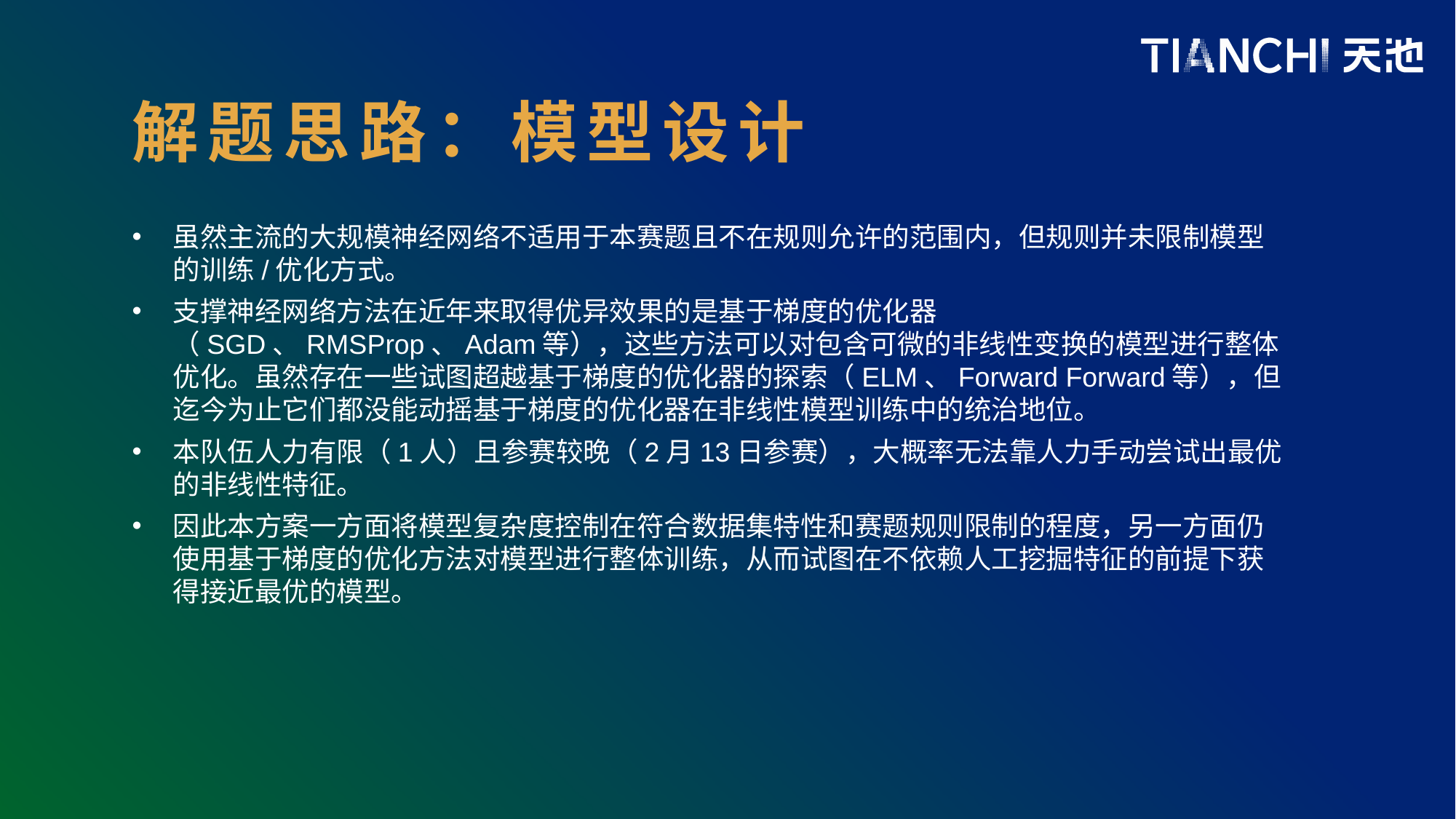

解题思路：模型设计
虽然主流的大规模神经网络不适用于本赛题且不在规则允许的范围内，但规则并未限制模型的训练/优化方式。
支撑神经网络方法在近年来取得优异效果的是基于梯度的优化器（SGD、RMSProp、Adam等），这些方法可以对包含可微的非线性变换的模型进行整体优化。虽然存在一些试图超越基于梯度的优化器的探索（ELM、Forward Forward等），但迄今为止它们都没能动摇基于梯度的优化器在非线性模型训练中的统治地位。
本队伍人力有限（1人）且参赛较晚（2月13日参赛），大概率无法靠人力手动尝试出最优的非线性特征。
因此本方案一方面将模型复杂度控制在符合数据集特性和赛题规则限制的程度，另一方面仍使用基于梯度的优化方法对模型进行整体训练，从而试图在不依赖人工挖掘特征的前提下获得接近最优的模型。